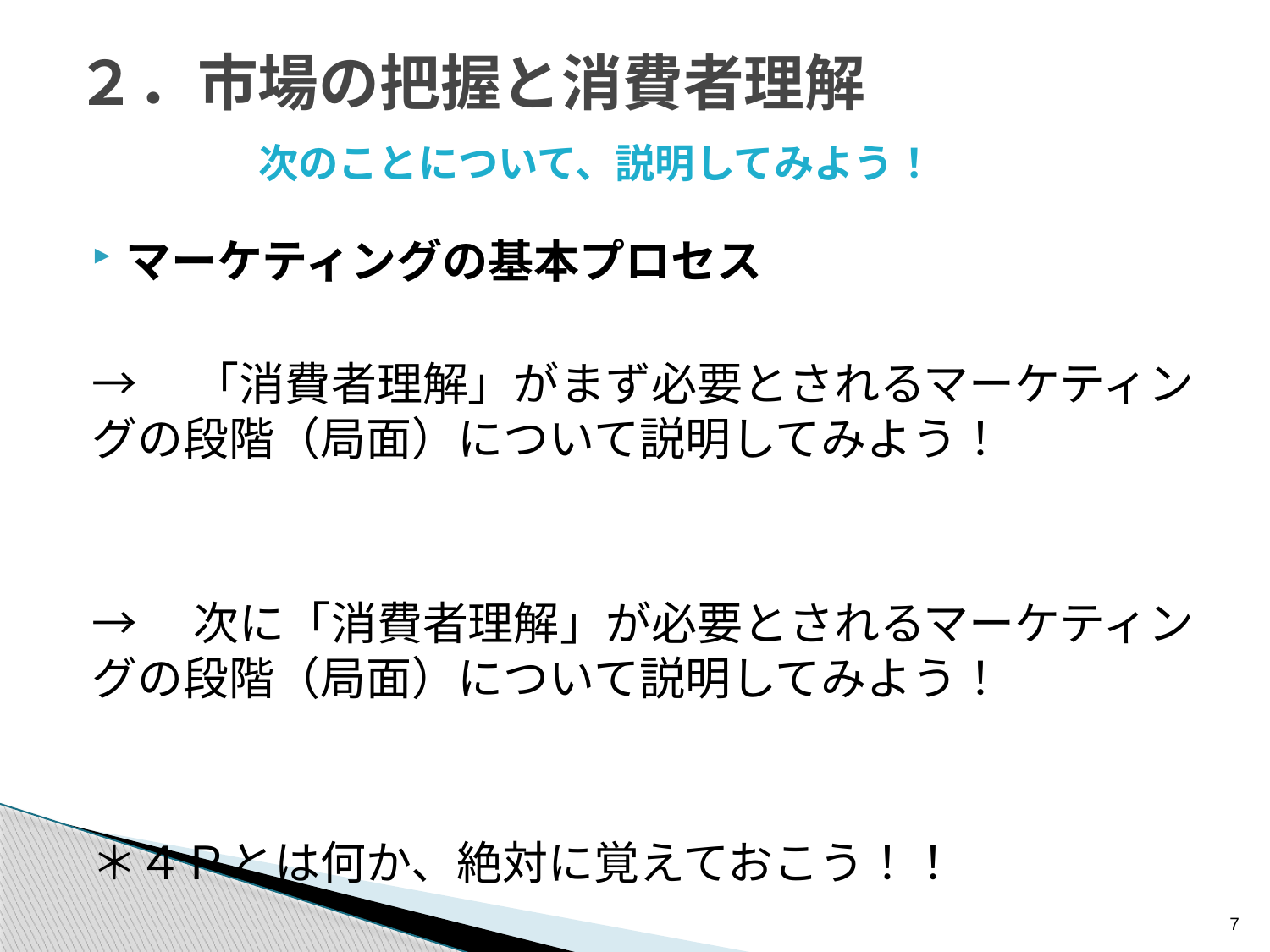

# ２．市場の把握と消費者理解 　　　次のことについて、説明してみよう！
マーケティングの基本プロセス

→　「消費者理解」がまず必要とされるマーケティングの段階（局面）について説明してみよう！

→　次に「消費者理解」が必要とされるマーケティングの段階（局面）について説明してみよう！

＊４Ｐとは何か、絶対に覚えておこう！！

7